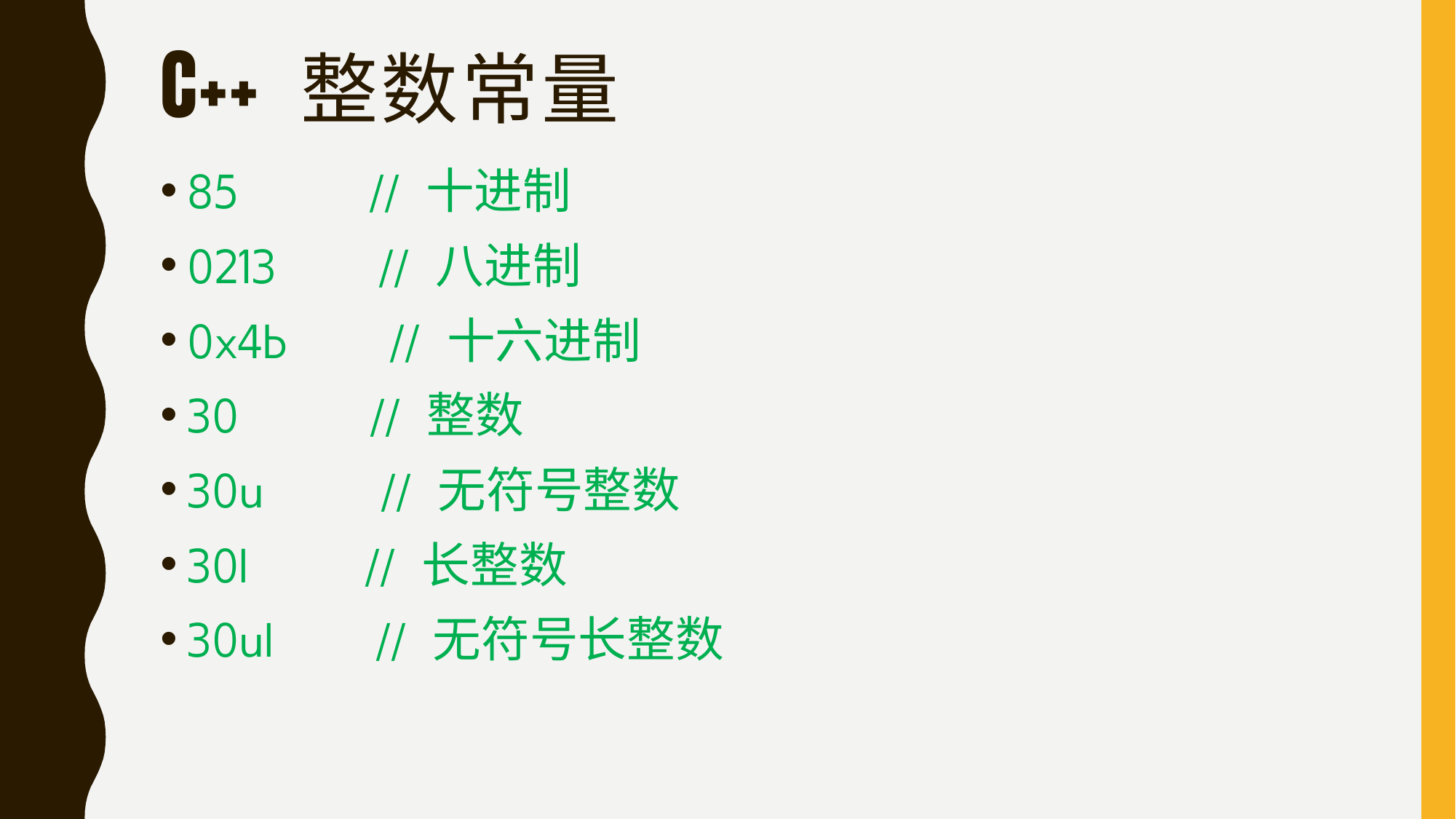

# C++ 整数常量
85         // 十进制
0213       // 八进制
0x4b       // 十六进制
30         // 整数
30u        // 无符号整数
30l        // 长整数
30ul       // 无符号长整数